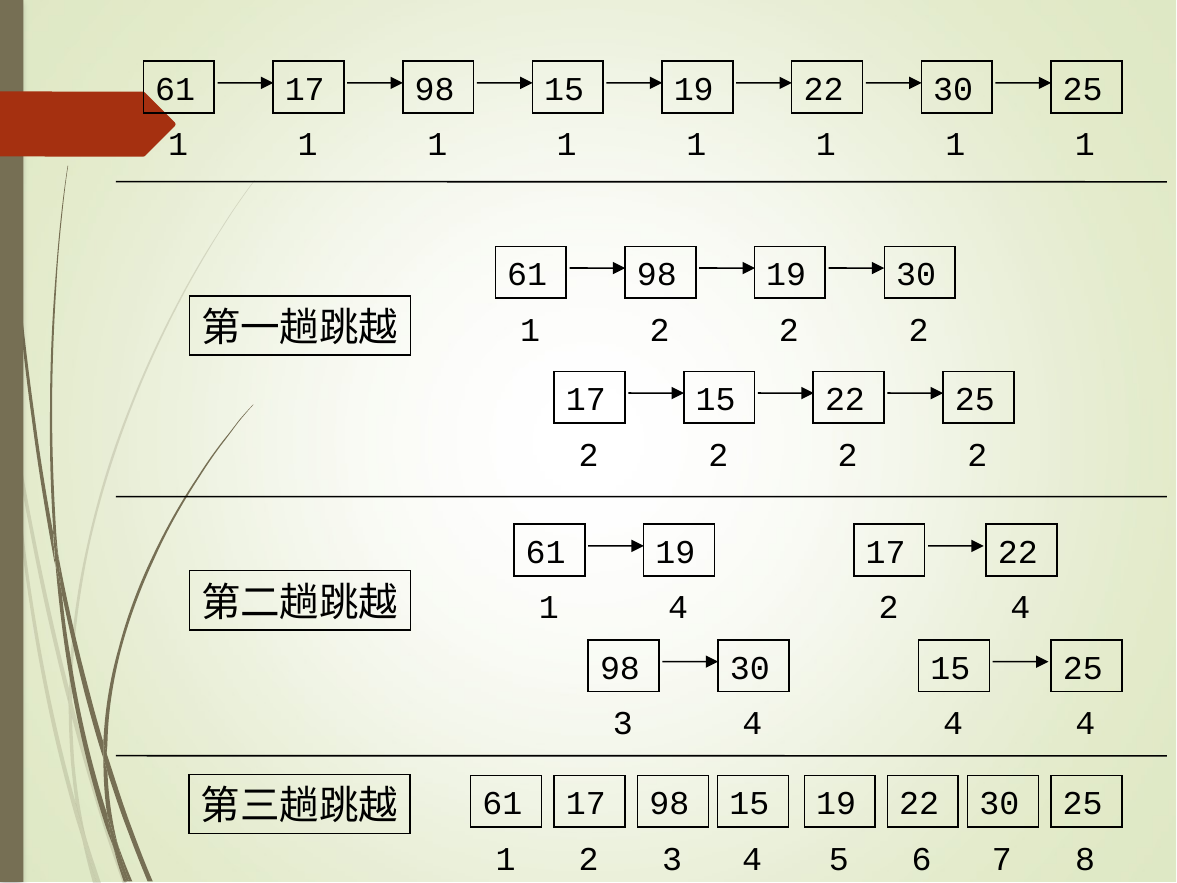

61
17
98
15
19
22
30
25

1
1
1
1
1
1
1
1

61
98
19
30

1
2
2
2
17
15
22
25

2
2
2
2
第一趟跳越

61
19
17
22

1
4
2
4
98
30
15
25

3
4
4
4
第二趟跳越

第三趟跳越
61
17
98
15
19
22
30
25
1
2
3
4
5
6
7
8